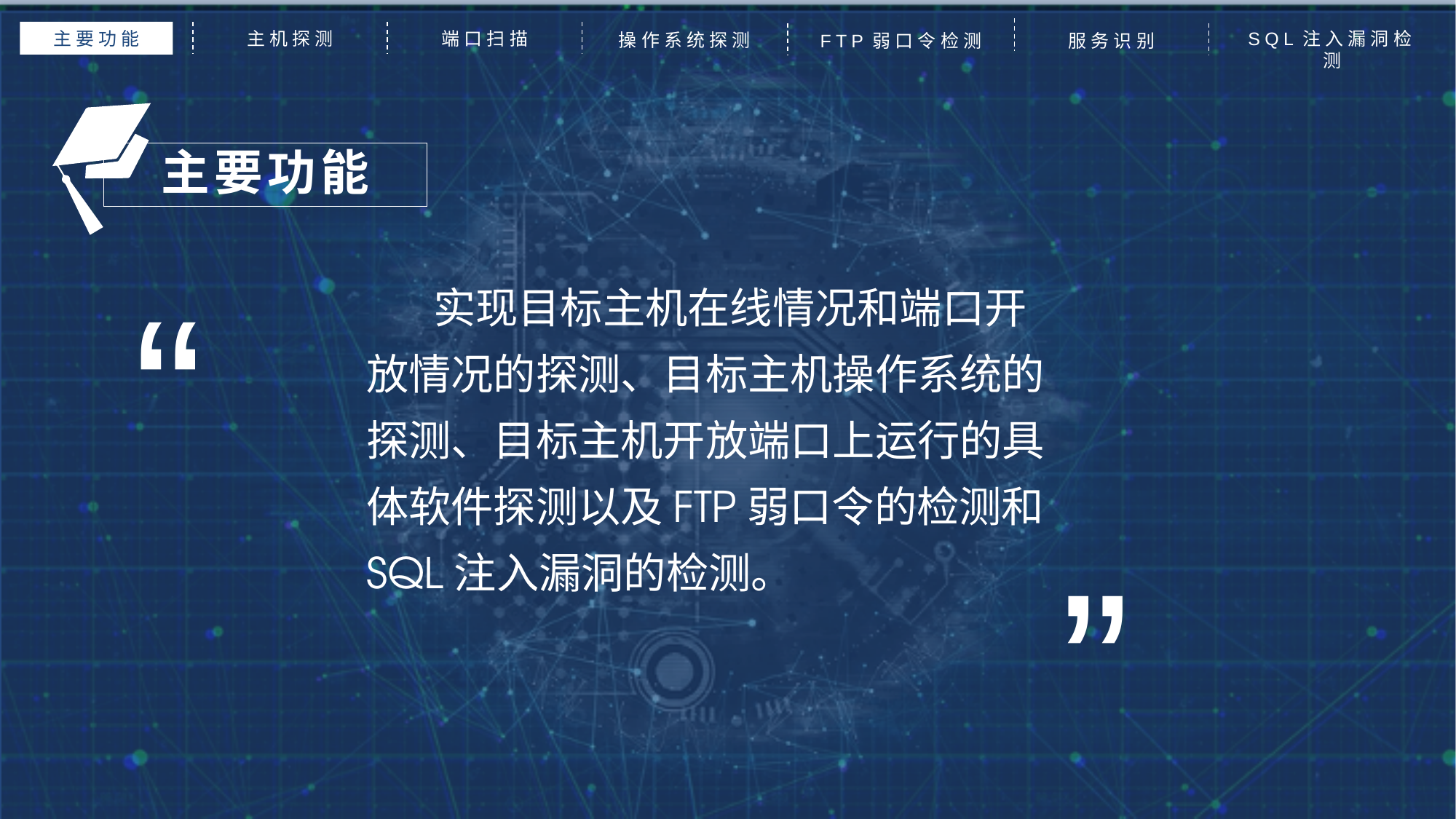

主要功能
主机探测
端口扫描
SQL注入漏洞检测
操作系统探测
FTP弱口令检测
服务识别

主要功能
“
      实现目标主机在线情况和端口开放情况的探测、目标主机操作系统的探测、目标主机开放端口上运行的具体软件探测以及FTP弱口令的检测和SQL注入漏洞的检测。
”